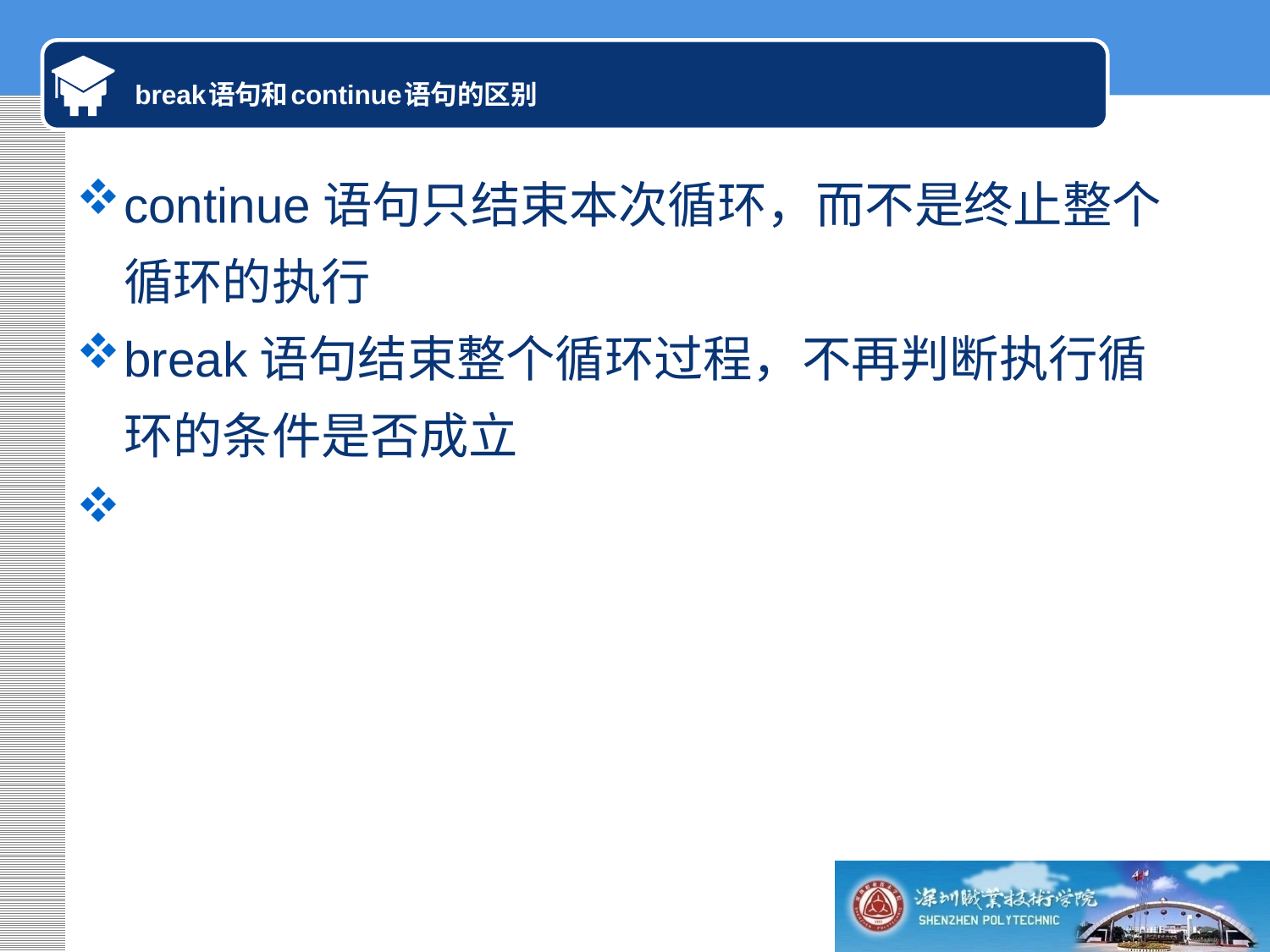

# break语句和continue语句的区别
continue语句只结束本次循环，而不是终止整个循环的执行
break语句结束整个循环过程，不再判断执行循环的条件是否成立